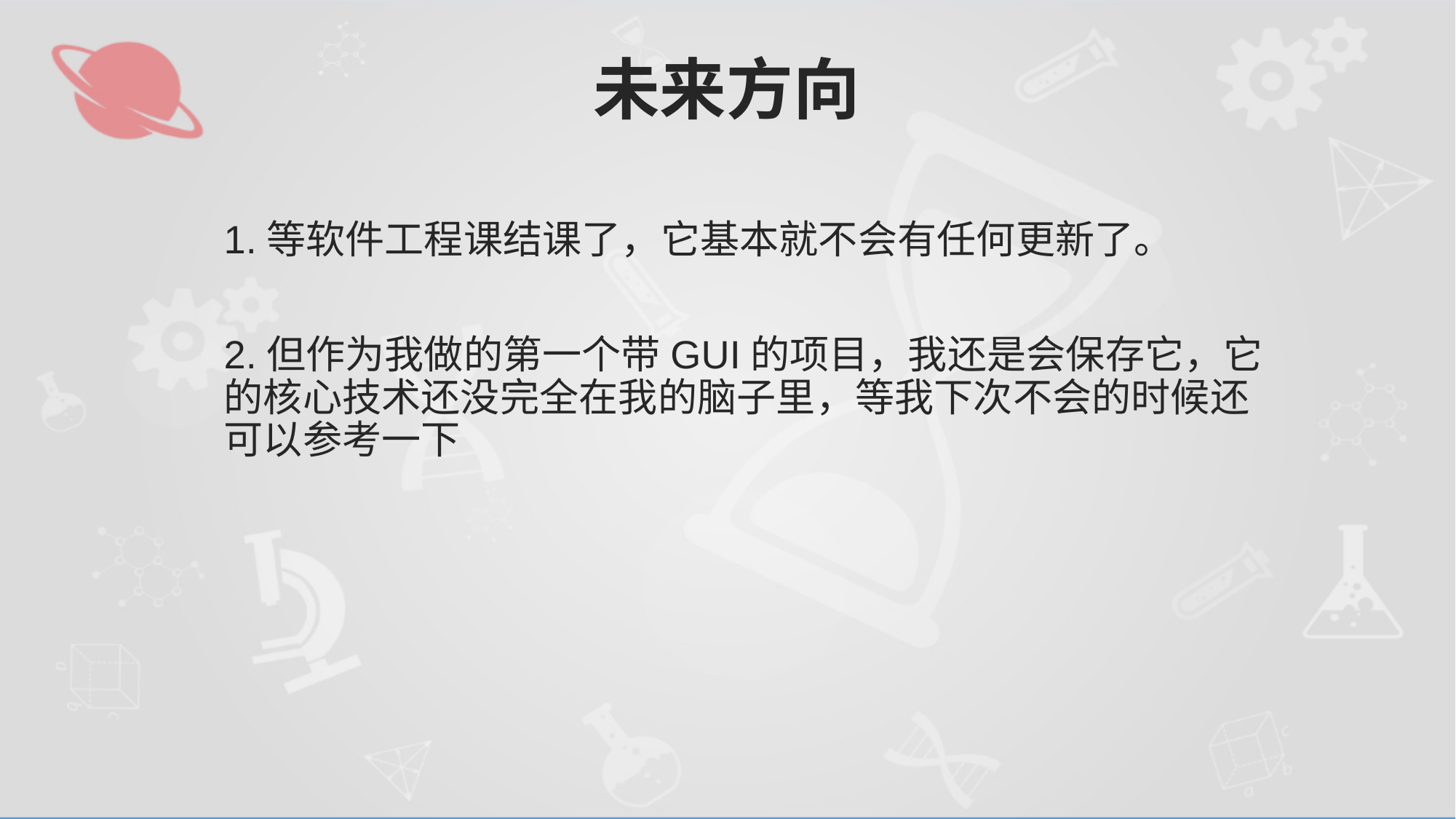

# 未来方向
1.等软件工程课结课了，它基本就不会有任何更新了。

2.但作为我做的第一个带GUI的项目，我还是会保存它，它的核心技术还没完全在我的脑子里，等我下次不会的时候还可以参考一下